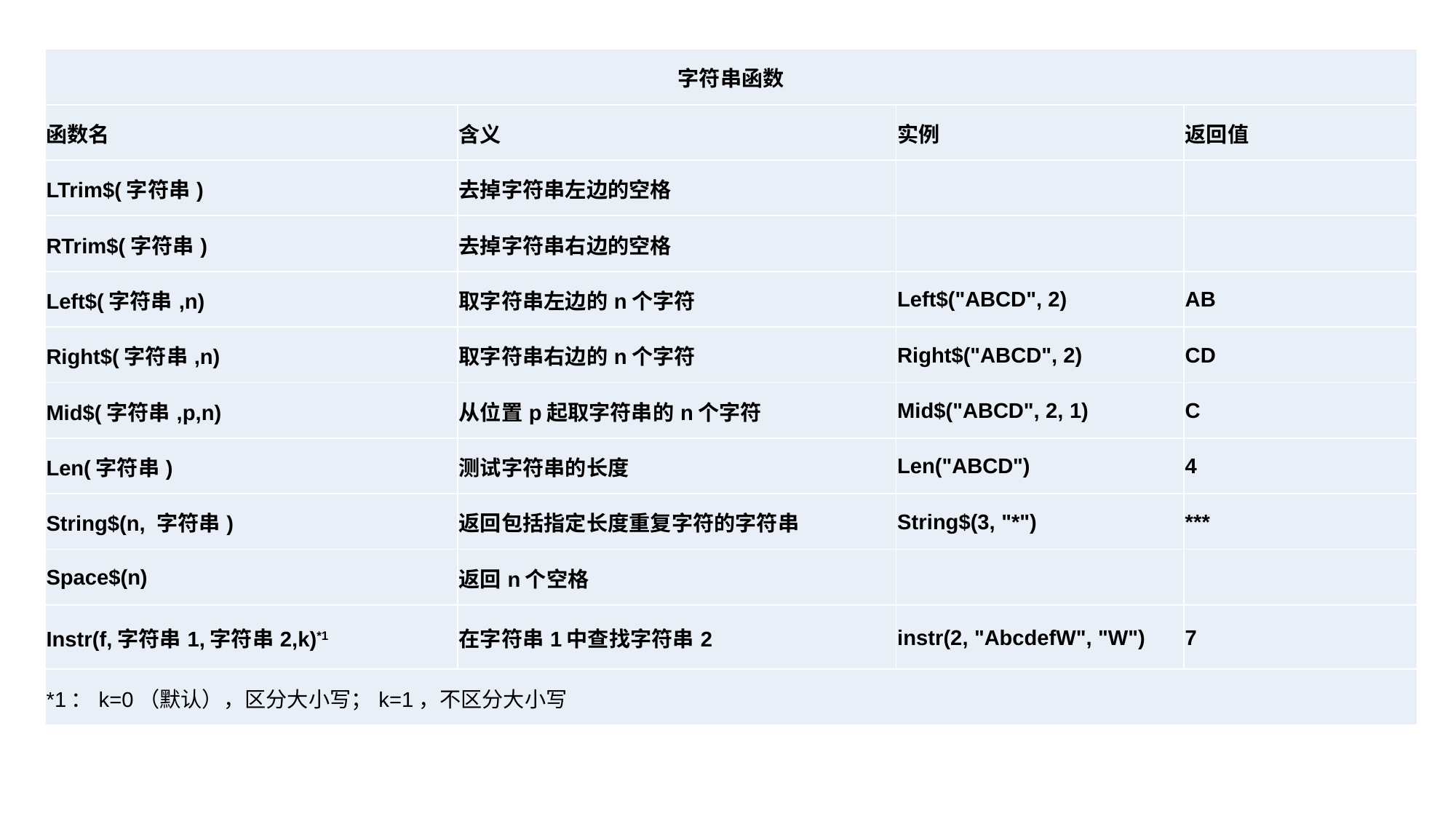

| 字符串函数 |  |  |  |
| --- | --- | --- | --- |
| 函数名 | 含义 | 实例 | 返回值 |
| LTrim$(字符串) | 去掉字符串左边的空格 |  |  |
| RTrim$(字符串) | 去掉字符串右边的空格 |  |  |
| Left$(字符串,n) | 取字符串左边的n个字符 | Left$("ABCD", 2) | AB |
| Right$(字符串,n) | 取字符串右边的n个字符 | Right$("ABCD", 2) | CD |
| Mid$(字符串,p,n) | 从位置p起取字符串的n个字符 | Mid$("ABCD", 2, 1) | C |
| Len(字符串) | 测试字符串的长度 | Len("ABCD") | 4 |
| String$(n, 字符串) | 返回包括指定长度重复字符的字符串 | String$(3, "\*") | \*\*\* |
| Space$(n) | 返回n个空格 |  |  |
| Instr(f,字符串1,字符串2,k)\*1 | 在字符串1中查找字符串2 | instr(2, "AbcdefW", "W") | 7 |
| \*1：k=0（默认），区分大小写；k=1，不区分大小写 |  |  |  |